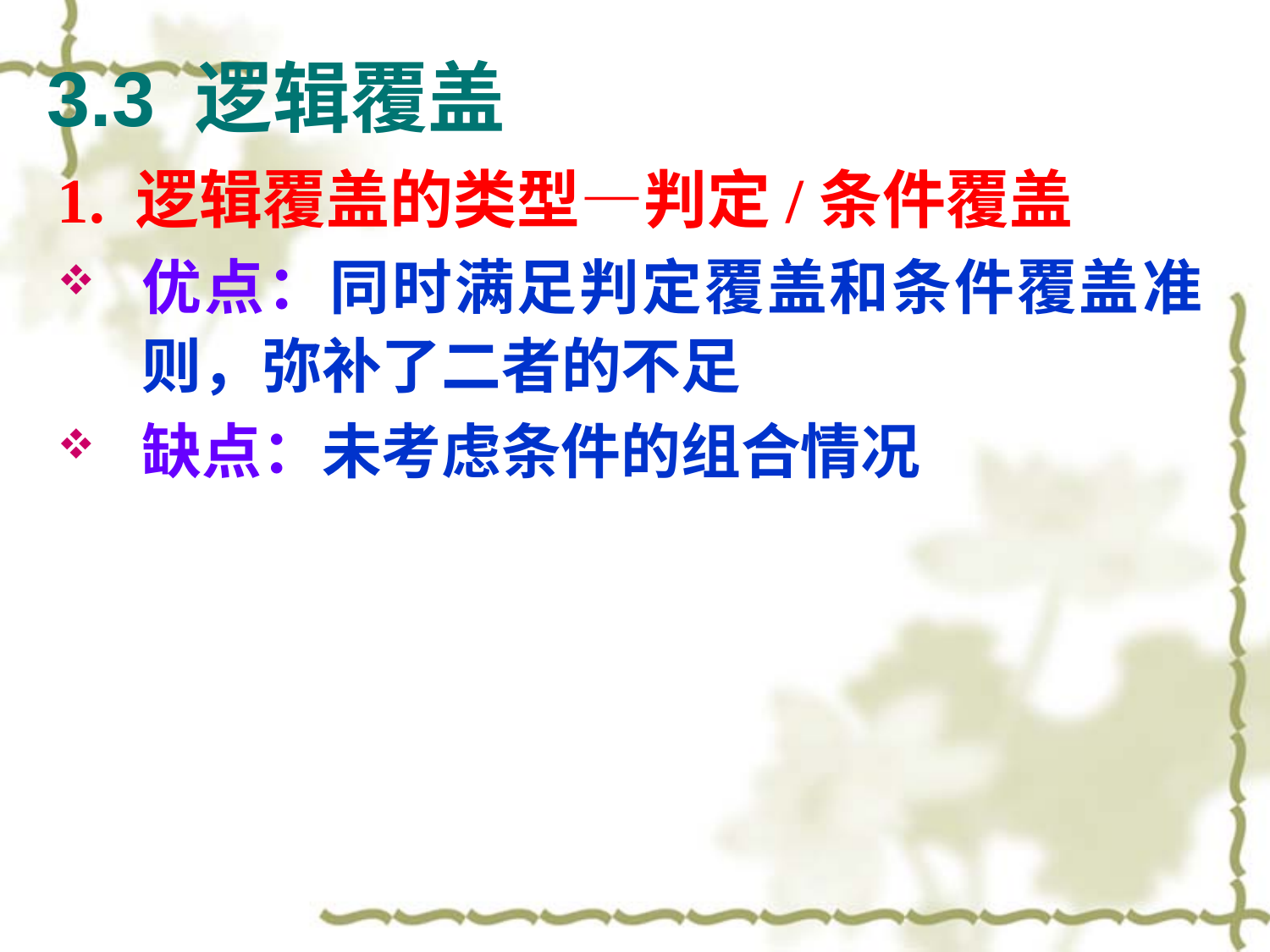

# 3.3 逻辑覆盖
1. 逻辑覆盖的类型—判定/条件覆盖
优点：同时满足判定覆盖和条件覆盖准则，弥补了二者的不足
缺点：未考虑条件的组合情况